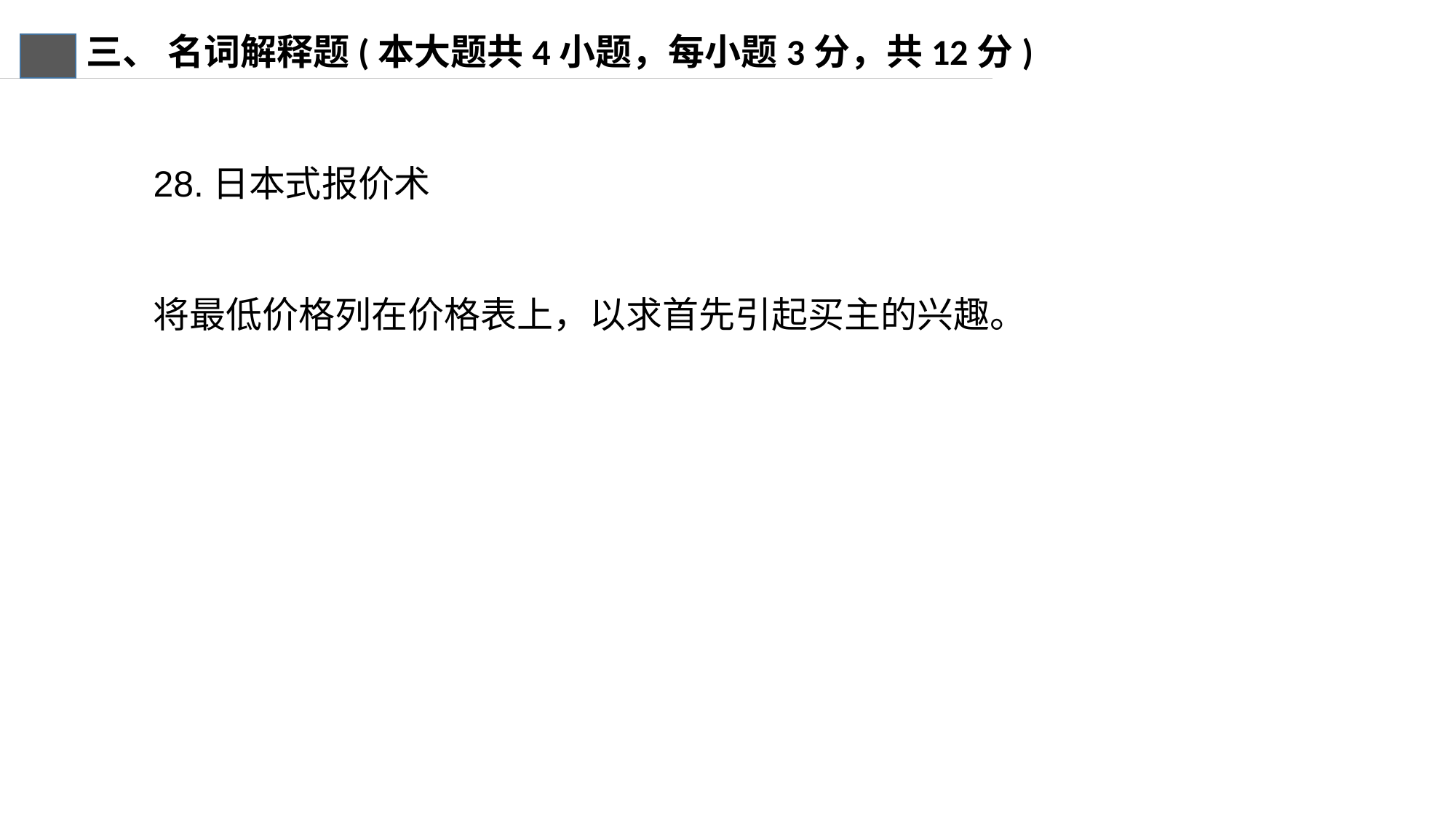

三、 名词解释题(本大题共4小题，每小题3分，共12分)

28.日本式报价术

将最低价格列在价格表上，以求首先引起买主的兴趣。